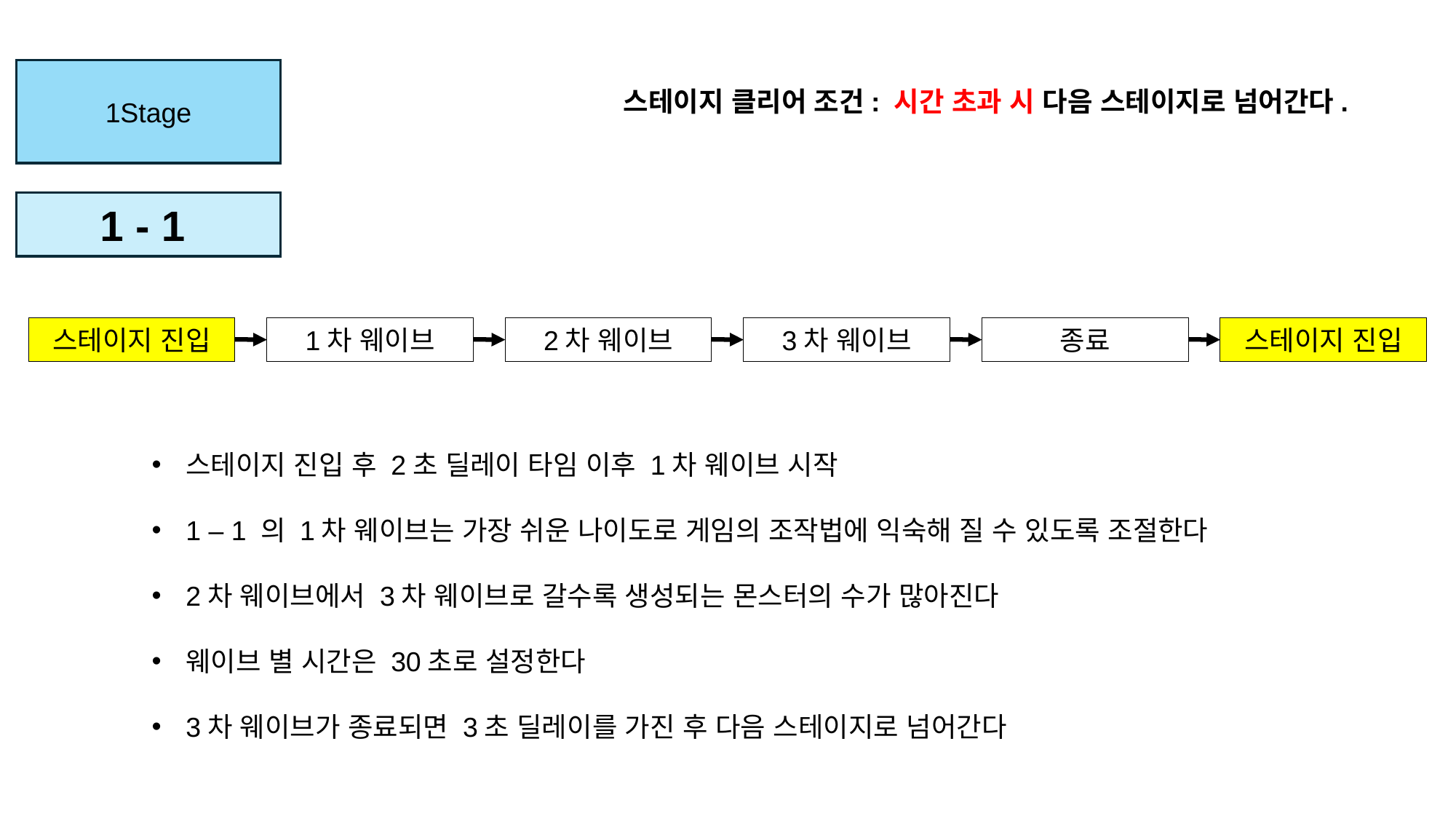

1Stage
스테이지 클리어 조건: 시간 초과 시 다음 스테이지로 넘어간다.
1 - 1
스테이지 진입
1차 웨이브
2차 웨이브
3차 웨이브
종료
스테이지 진입
스테이지 진입 후 2초 딜레이 타임 이후 1차 웨이브 시작
1 – 1 의 1차 웨이브는 가장 쉬운 나이도로 게임의 조작법에 익숙해 질 수 있도록 조절한다
2차 웨이브에서 3차 웨이브로 갈수록 생성되는 몬스터의 수가 많아진다
웨이브 별 시간은 30초로 설정한다
3차 웨이브가 종료되면 3초 딜레이를 가진 후 다음 스테이지로 넘어간다